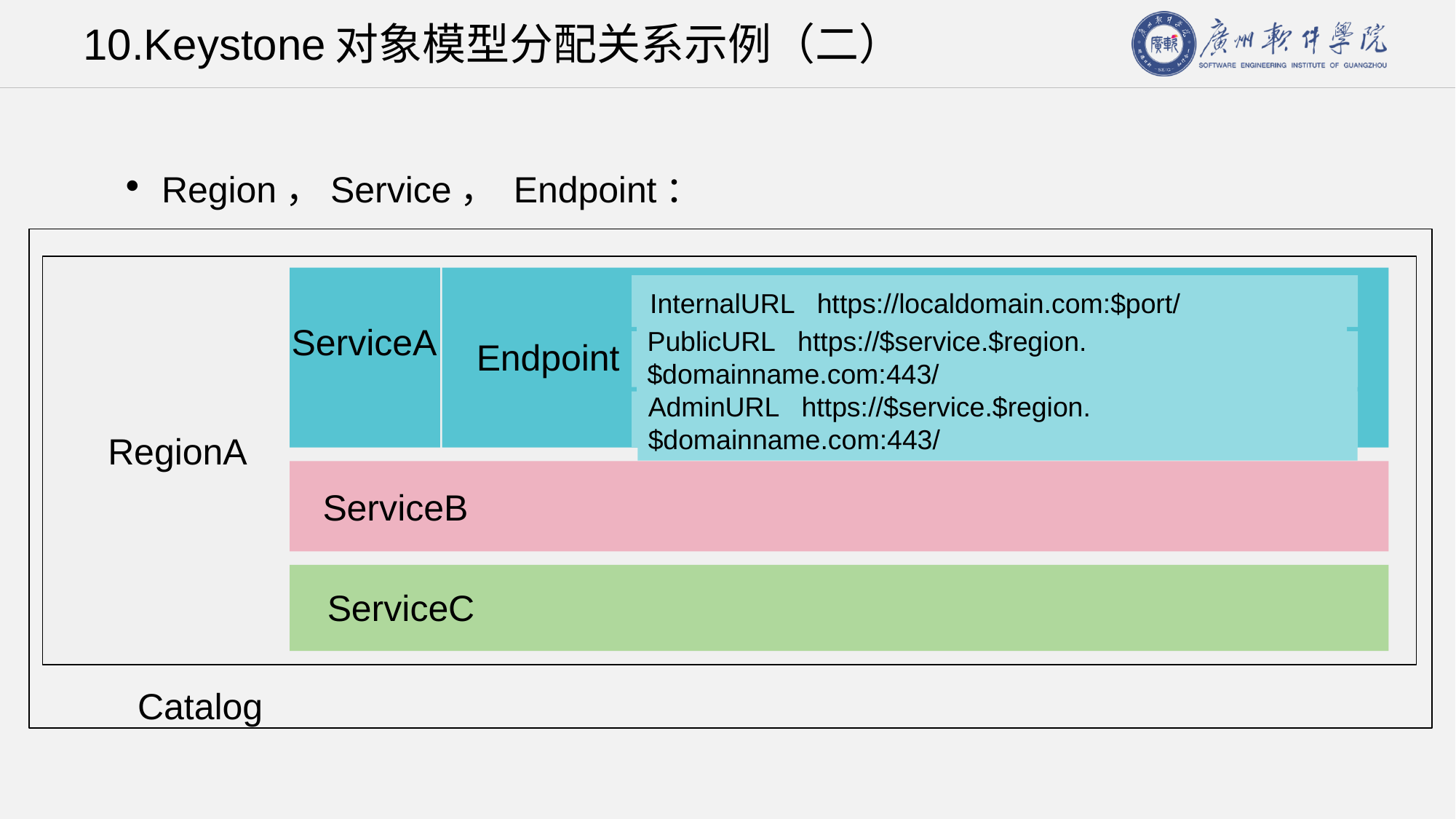

# 10.Keystone对象模型分配关系示例（二）
Region，Service， Endpoint：

InternalURL   https://localdomain.com:$port/

PublicURL   https://$service.$region.$domainname.com:443/

AdminURL   https://$service.$region.$domainname.com:443/
ServiceA
Endpoint
RegionA

ServiceB

ServiceC
Catalog